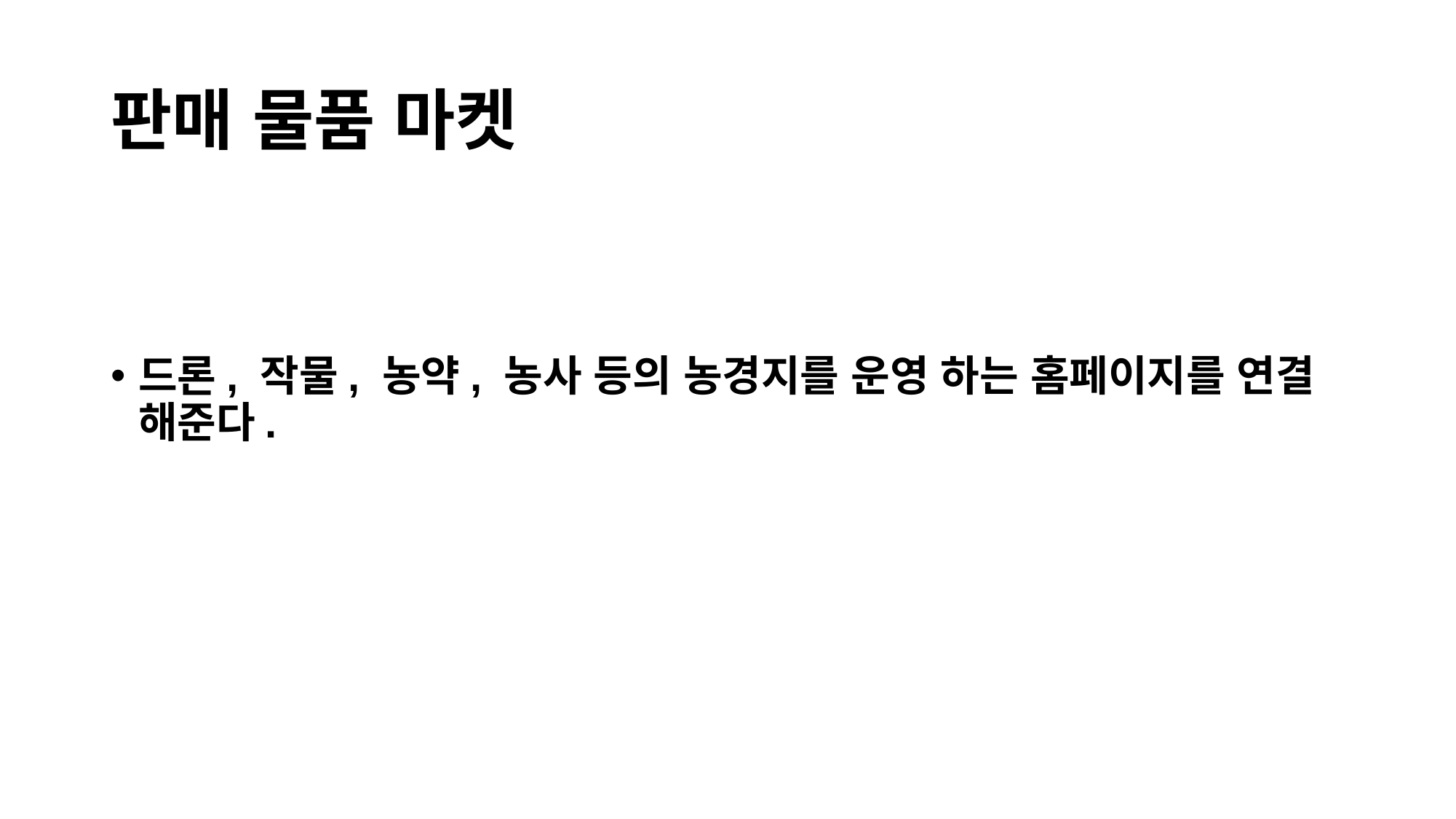

# 판매 물품 마켓
드론, 작물, 농약, 농사 등의 농경지를 운영 하는 홈페이지를 연결 해준다.